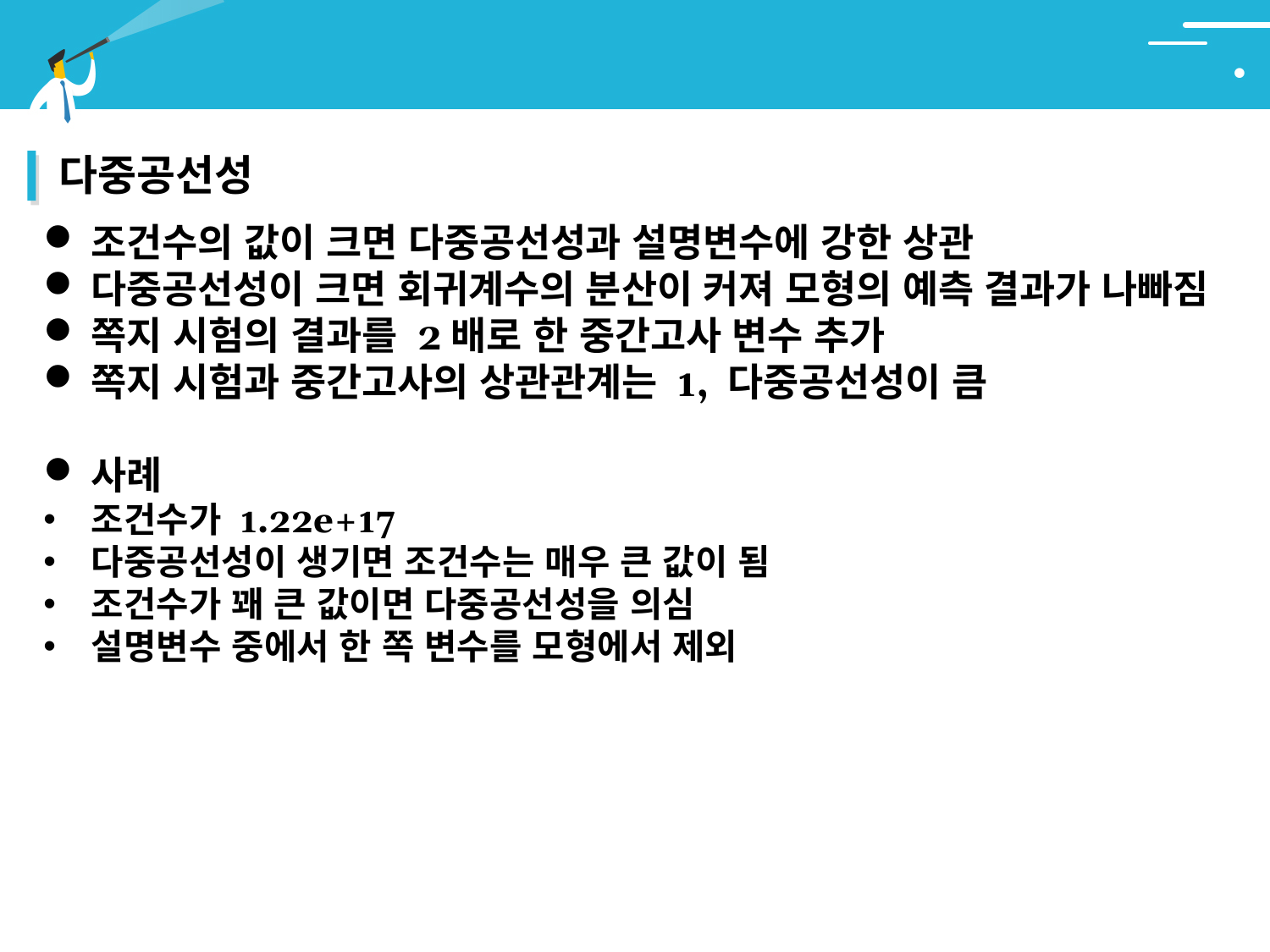

# 5. 모형의 선택
다중공선성

조건수의 값이 크면 다중공선성과 설명변수에 강한 상관
다중공선성이 크면 회귀계수의 분산이 커져 모형의 예측 결과가 나빠짐
쪽지 시험의 결과를 2배로 한 중간고사 변수 추가
쪽지 시험과 중간고사의 상관관계는 1, 다중공선성이 큼

사례
조건수가 1.22e+17
다중공선성이 생기면 조건수는 매우 큰 값이 됨
조건수가 꽤 큰 값이면 다중공선성을 의심
설명변수 중에서 한 쪽 변수를 모형에서 제외